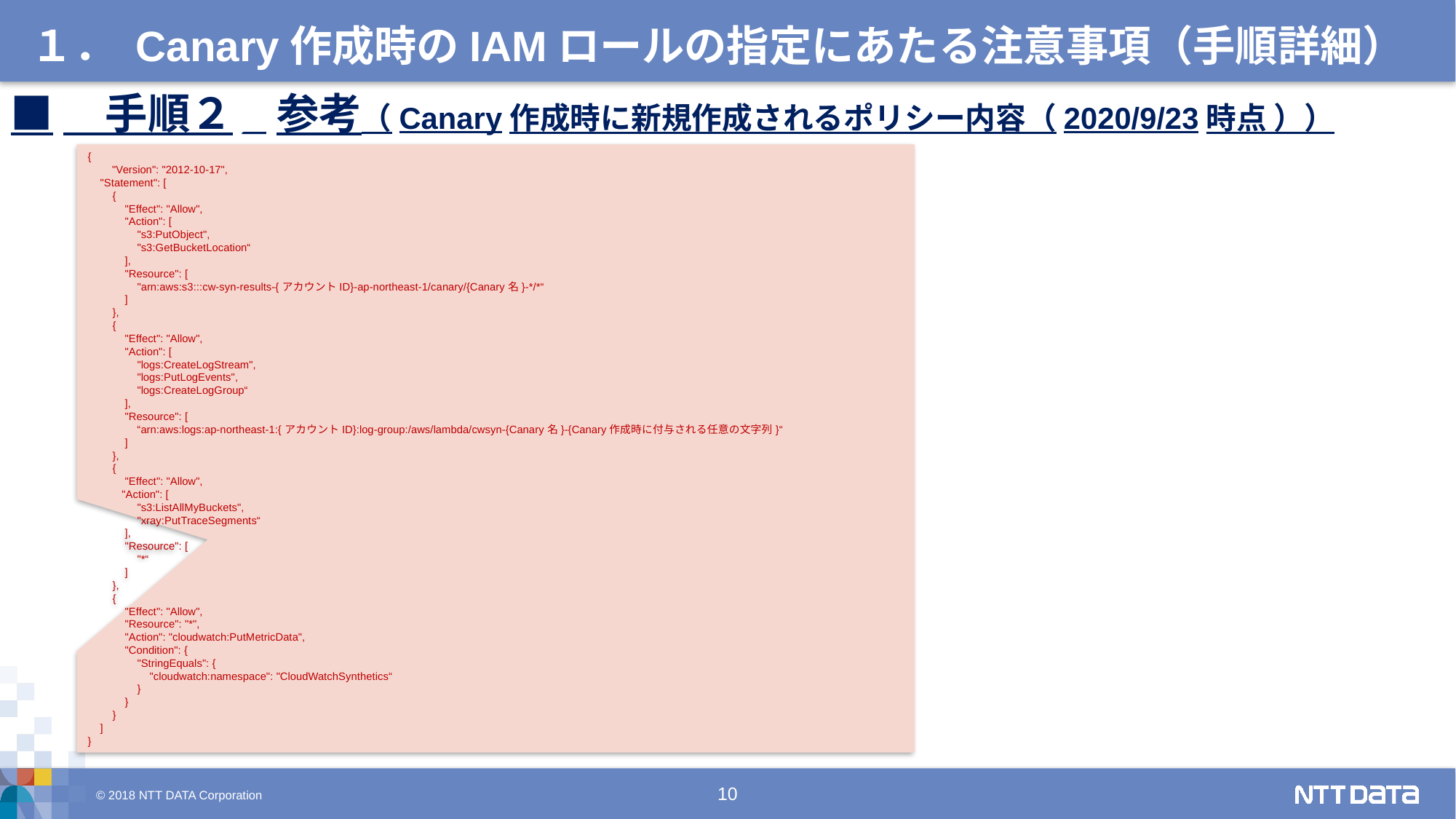

１． Canary作成時のIAMロールの指定にあたる注意事項（手順詳細）
■　手順２_参考（Canary作成時に新規作成されるポリシー内容（2020/9/23時点 ））
{
　　"Version": "2012-10-17",
    "Statement": [
        {
            "Effect": "Allow",
            "Action": [
                "s3:PutObject",
                "s3:GetBucketLocation“
            ],
            "Resource": [
                "arn:aws:s3:::cw-syn-results-{アカウントID}-ap-northeast-1/canary/{Canary名}-*/*“
            ]
        },
        {
            "Effect": "Allow",
            "Action": [
                "logs:CreateLogStream",
                "logs:PutLogEvents",
                "logs:CreateLogGroup“
            ],
            "Resource": [
                “arn:aws:logs:ap-northeast-1:{アカウントID}:log-group:/aws/lambda/cwsyn-{Canary名}-{Canary作成時に付与される任意の文字列}“
            ]
        },
        {
            "Effect": "Allow",
           "Action": [
                "s3:ListAllMyBuckets",
                "xray:PutTraceSegments“
            ],
            "Resource": [
                "*“
            ]
        },
        {
            "Effect": "Allow",
            "Resource": "*",
            "Action": "cloudwatch:PutMetricData",
            "Condition": {
                "StringEquals": {
                    "cloudwatch:namespace": "CloudWatchSynthetics“
                }
            }
        }
    ]
}